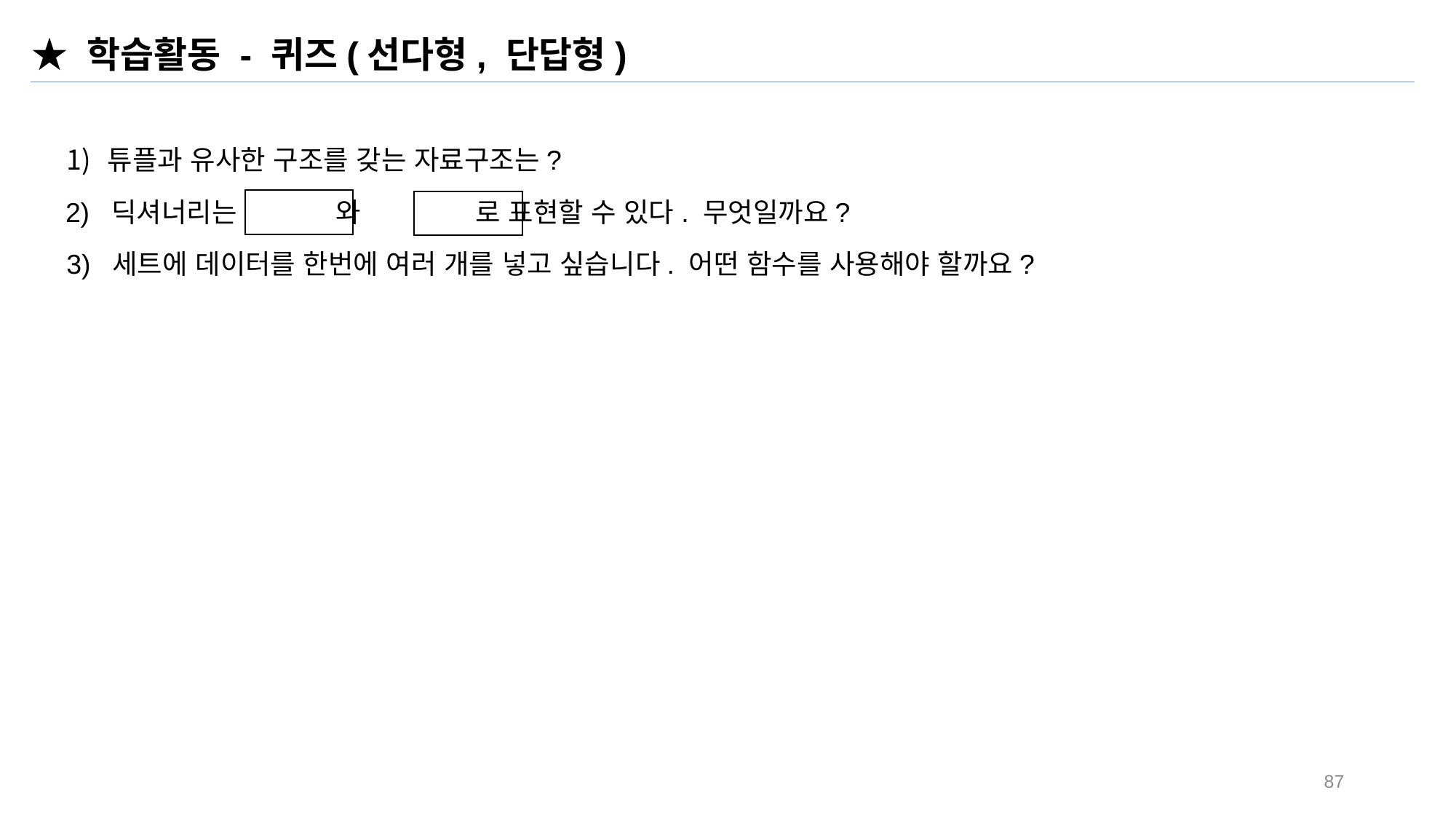

★ 학습활동 - 퀴즈(선다형, 단답형)
튜플과 유사한 구조를 갖는 자료구조는?
2)  딕셔너리는             와               로 표현할 수 있다. 무엇일까요?

3)  세트에 데이터를 한번에 여러 개를 넣고 싶습니다. 어떤 함수를 사용해야 할까요?
#1
#2
#3
#4
#5
87